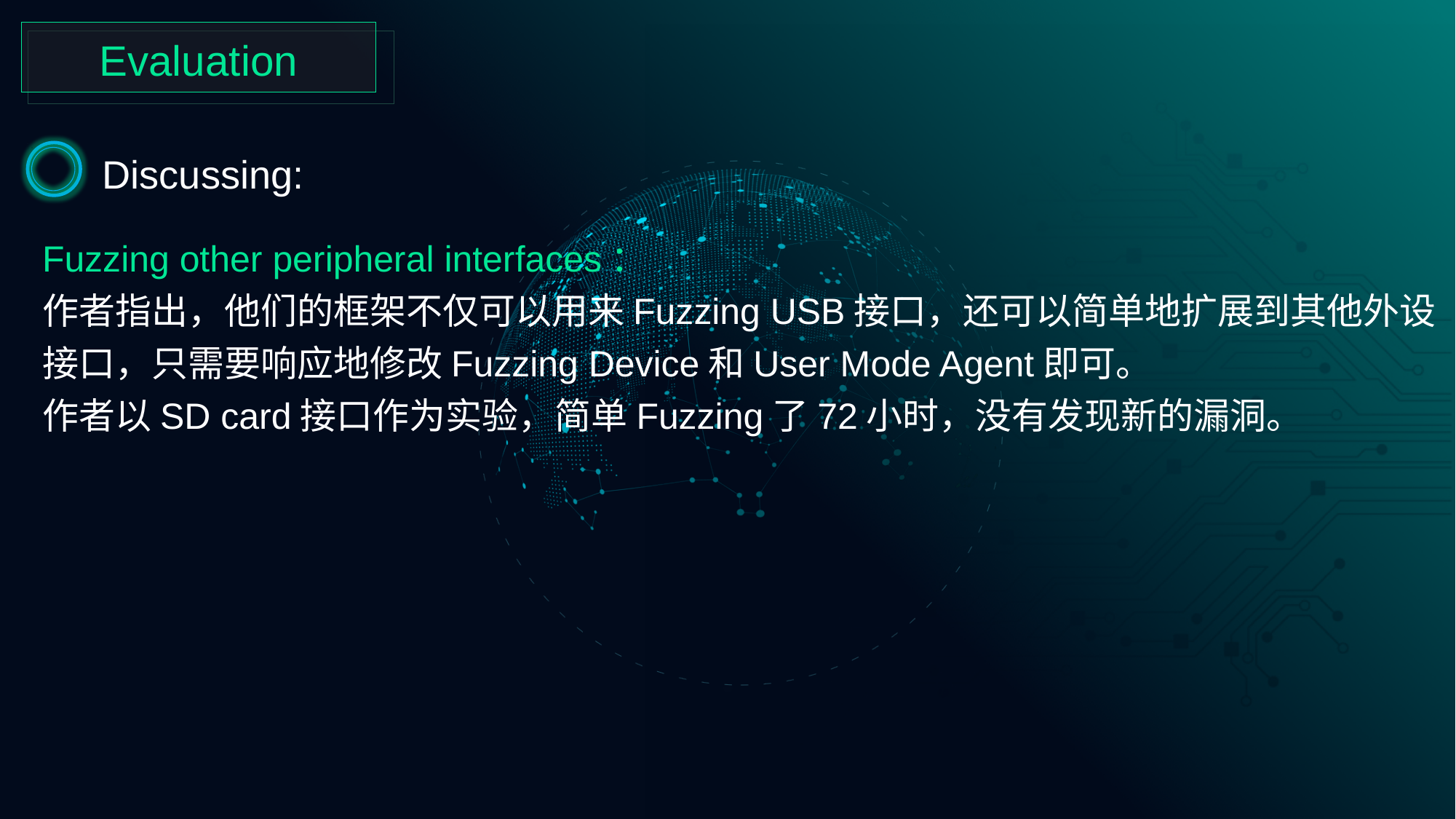

Evaluation

Discussing:
Fuzzing other peripheral interfaces：
作者指出，他们的框架不仅可以用来Fuzzing USB接口，还可以简单地扩展到其他外设接口，只需要响应地修改Fuzzing Device和User Mode Agent即可。
作者以SD card接口作为实验，简单Fuzzing了72小时，没有发现新的漏洞。